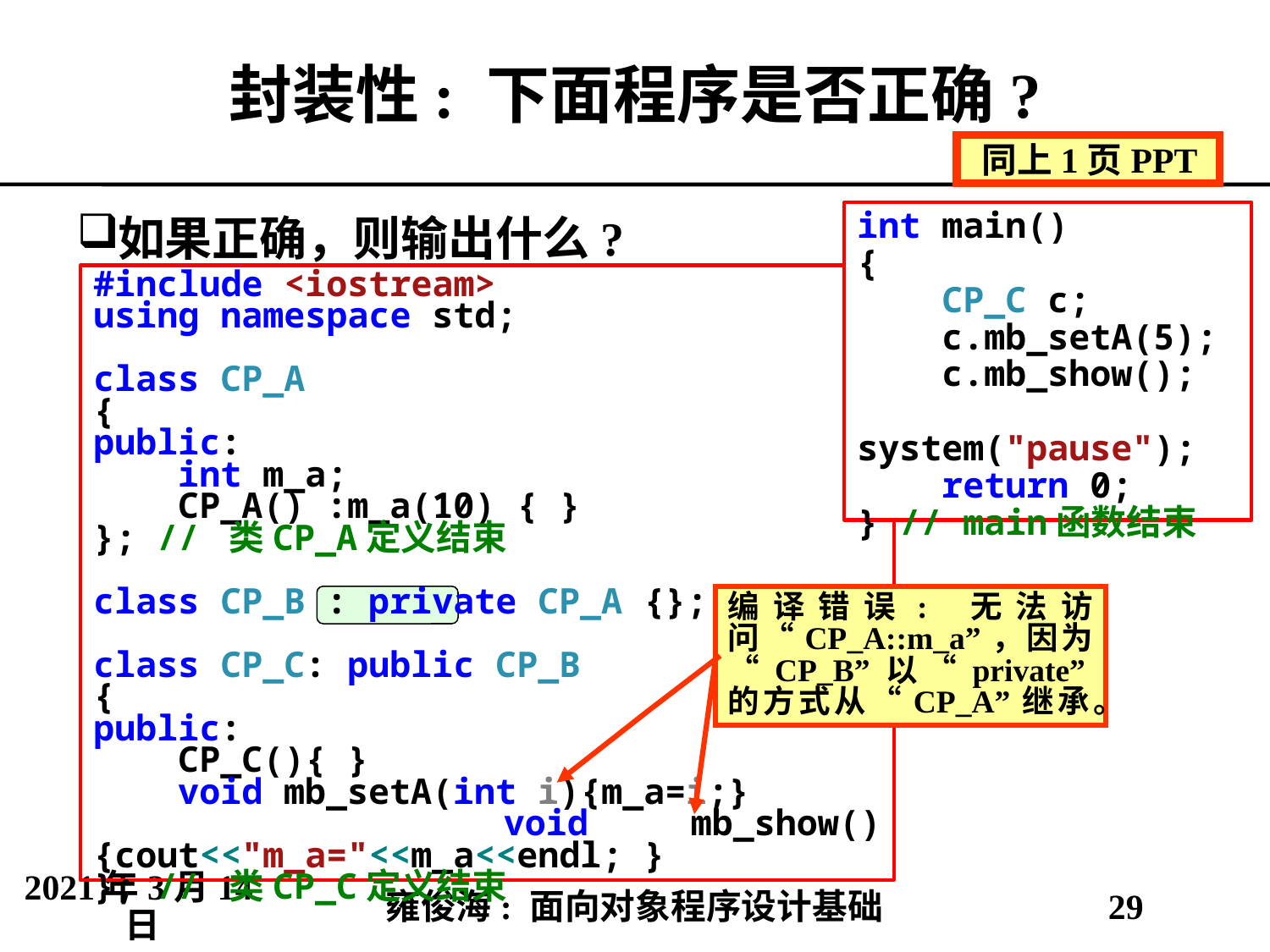

# 封装性: 下面程序是否正确?
同上1页PPT

如果正确，则输出什么?
int main()
{
    CP_C c;
    c.mb_setA(5);
    c.mb_show();
    system("pause");
    return 0;
} // main函数结束
#include <iostream>
using namespace std;

class CP_A
{
public:
    int m_a;
    CP_A() :m_a(10) { }
}; // 类CP_A定义结束

class CP_B : private CP_A {};

class CP_C: public CP_B
{
public:
    CP_C(){ }
    void mb_setA(int i){m_a=i;}
    void mb_show(){cout<<"m_a="<<m_a<<endl; }
}; // 类CP_C定义结束

编译错误: 无法访问“CP_A::m_a”，因为“CP_B”以“private”的方式从“CP_A”继承。

2021年3月14日
雍俊海: 面向对象程序设计基础
29